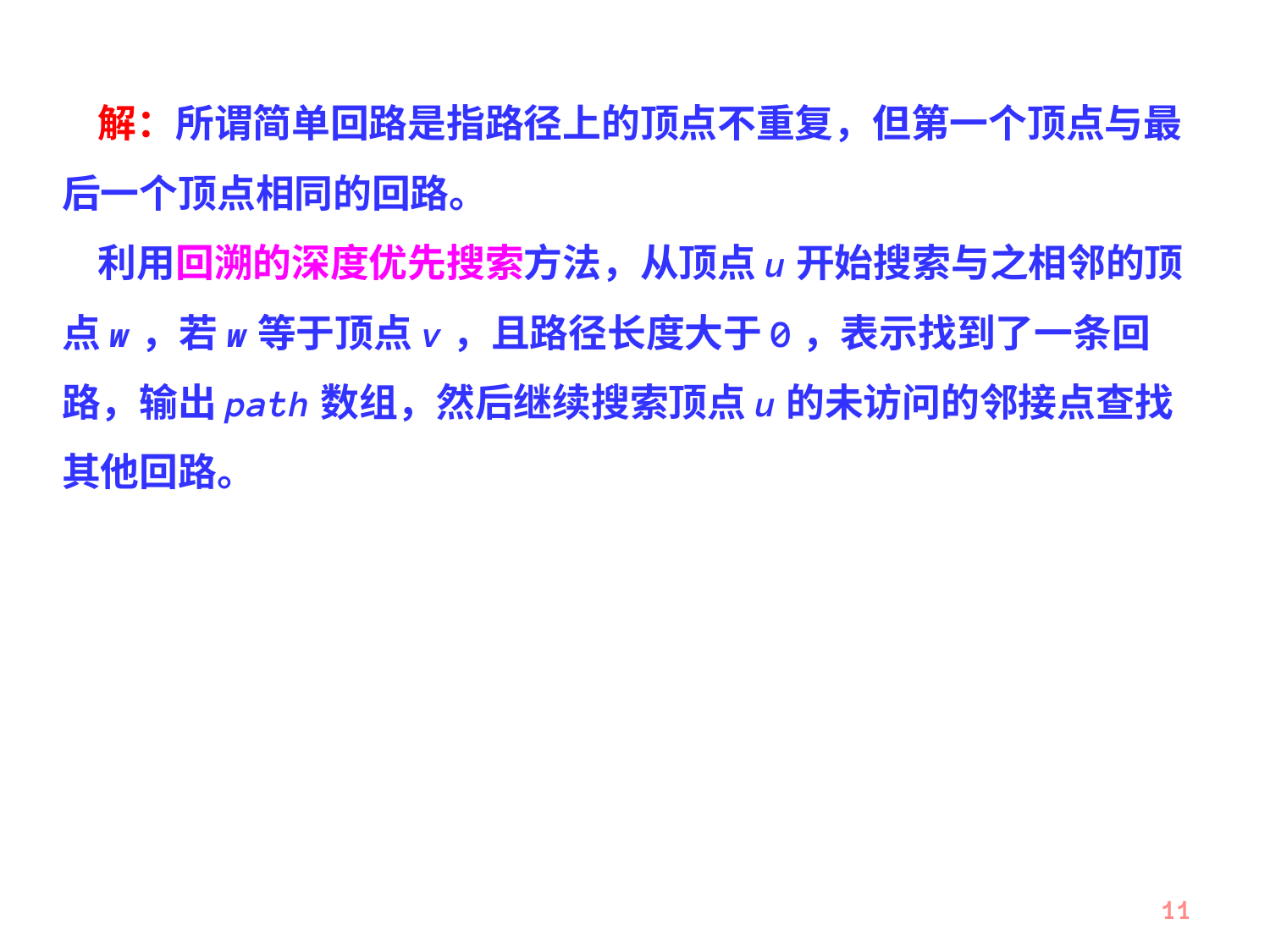

解：所谓简单回路是指路径上的顶点不重复，但第一个顶点与最后一个顶点相同的回路。
   利用回溯的深度优先搜索方法，从顶点u开始搜索与之相邻的顶点w，若w等于顶点v，且路径长度大于0，表示找到了一条回路，输出path数组，然后继续搜索顶点u的未访问的邻接点查找其他回路。
11